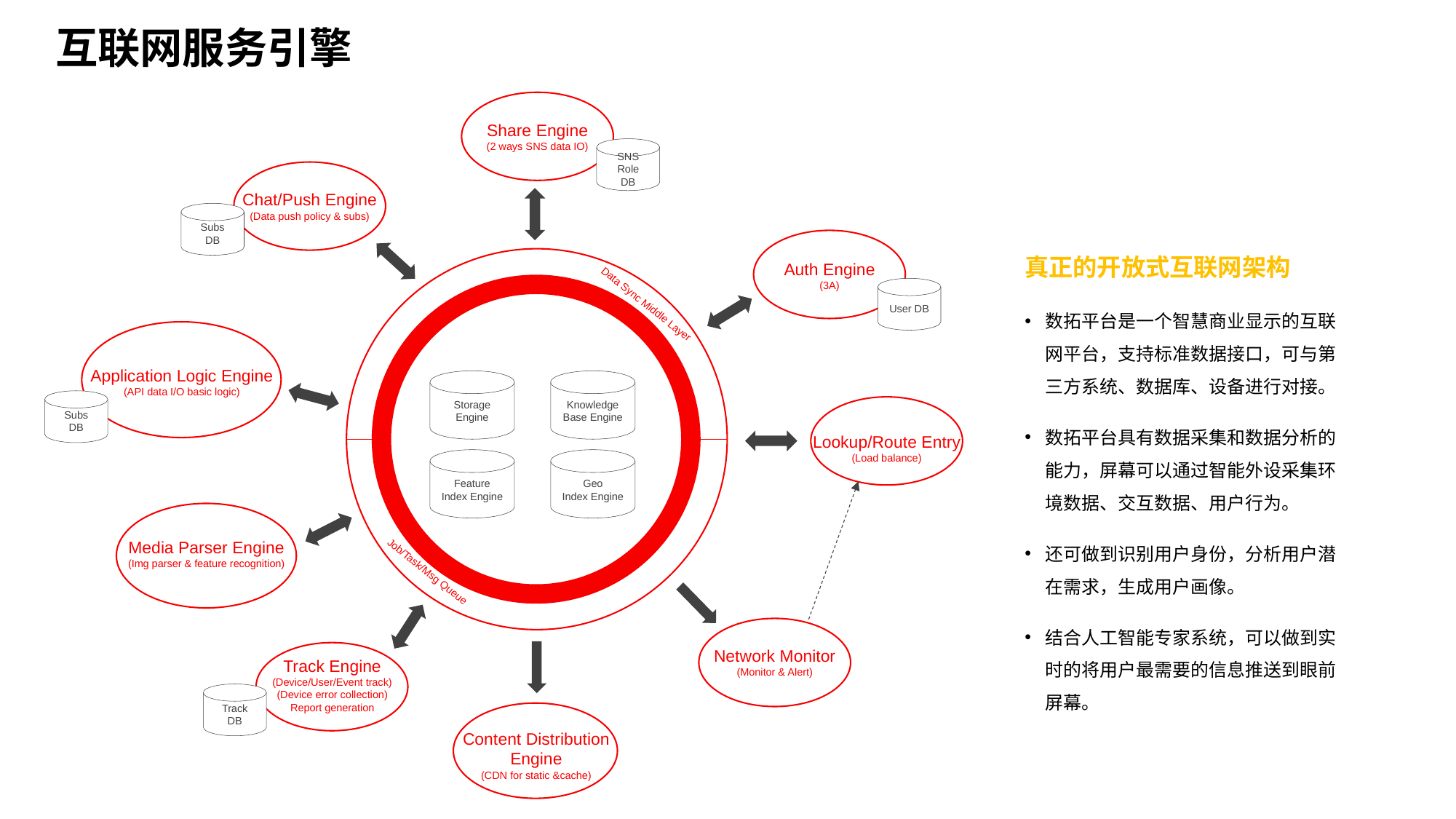

互联网服务引擎
Share Engine
(2 ways SNS data IO)
SNS Role
DB

Chat/Push Engine
(Data push policy & subs)
Subs DB

Auth Engine
(3A)
User DB

Data Sync Middle Layer
Knowledge Base Engine
Storage Engine
Feature
Index Engine
Geo
Index Engine
Job/Task/Msg Queue

Application Logic Engine
(API data I/O basic logic)
Subs DB

Lookup/Route Entry
(Load balance)

Media Parser Engine
(Img parser & feature recognition)

Network Monitor
(Monitor & Alert)

Track Engine
(Device/User/Event track)
(Device error collection)
Report generation
Track DB

Content Distribution Engine
(CDN for static &cache)
真正的开放式互联网架构
数拓平台是一个智慧商业显示的互联网平台，支持标准数据接口，可与第三方系统、数据库、设备进行对接。
数拓平台具有数据采集和数据分析的能力，屏幕可以通过智能外设采集环境数据、交互数据、用户行为。
还可做到识别用户身份，分析用户潜在需求，生成用户画像。
结合人工智能专家系统，可以做到实时的将用户最需要的信息推送到眼前屏幕。